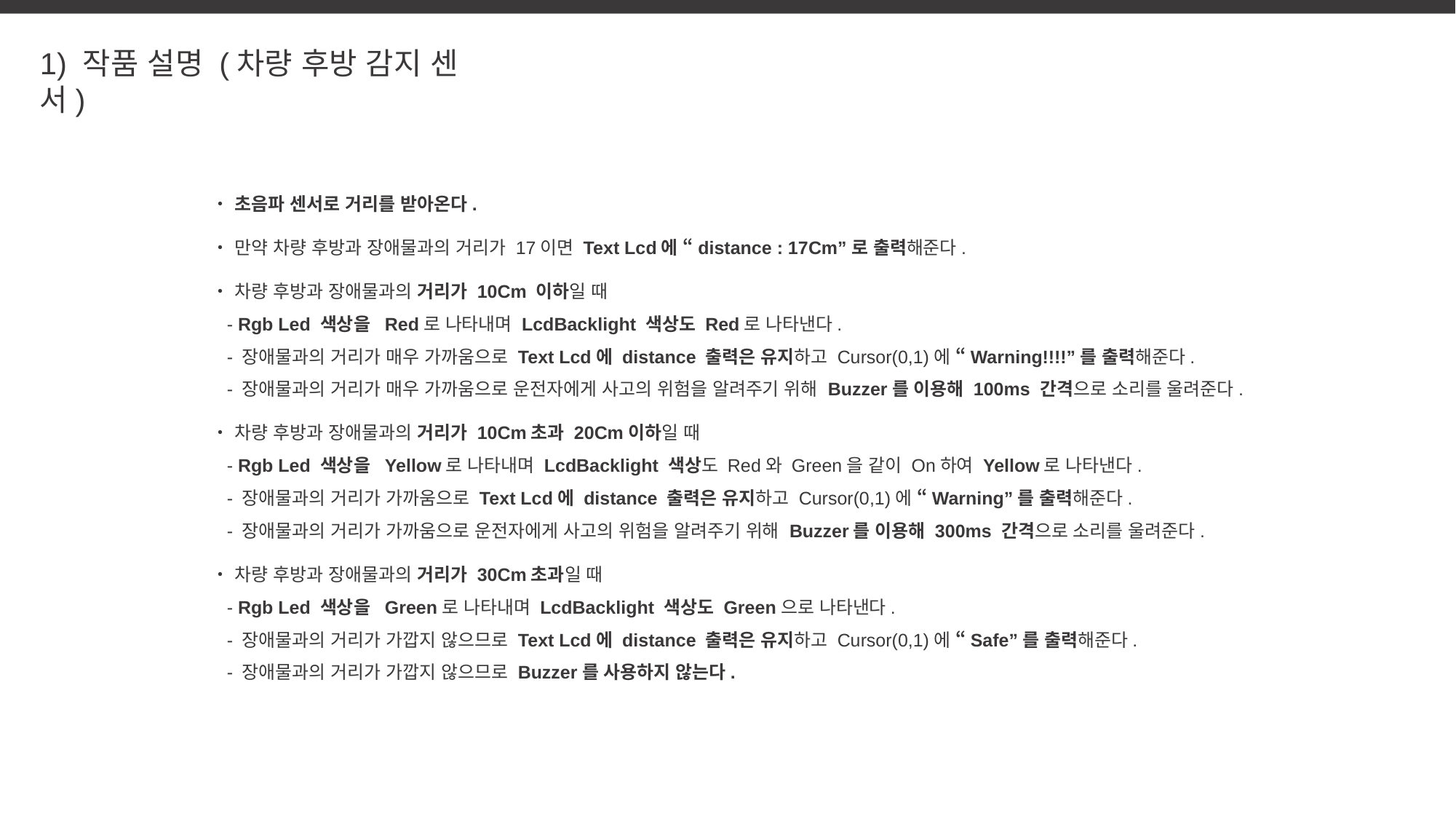

1) 작품 설명 (차량 후방 감지 센서)
・ 초음파 센서로 거리를 받아온다.
・ 만약 차량 후방과 장애물과의 거리가 17이면 Text Lcd에 “distance : 17Cm”로 출력해준다.
・ 차량 후방과 장애물과의 거리가 10Cm 이하일 때
   - Rgb Led 색상을  Red로 나타내며 LcdBacklight 색상도 Red로 나타낸다.
   - 장애물과의 거리가 매우 가까움으로 Text Lcd에 distance 출력은 유지하고 Cursor(0,1)에 “Warning!!!!”를 출력해준다.
   - 장애물과의 거리가 매우 가까움으로 운전자에게 사고의 위험을 알려주기 위해 Buzzer를 이용해 100ms 간격으로 소리를 울려준다.
・ 차량 후방과 장애물과의 거리가 10Cm초과 20Cm이하일 때
   - Rgb Led 색상을  Yellow로 나타내며 LcdBacklight 색상도 Red와 Green을 같이 On하여 Yellow로 나타낸다.
   - 장애물과의 거리가 가까움으로 Text Lcd에 distance 출력은 유지하고 Cursor(0,1)에 “Warning”를 출력해준다.
   - 장애물과의 거리가 가까움으로 운전자에게 사고의 위험을 알려주기 위해 Buzzer를 이용해 300ms 간격으로 소리를 울려준다.
・ 차량 후방과 장애물과의 거리가 30Cm초과일 때
   - Rgb Led 색상을  Green로 나타내며 LcdBacklight 색상도 Green으로 나타낸다.
   - 장애물과의 거리가 가깝지 않으므로 Text Lcd에 distance 출력은 유지하고 Cursor(0,1)에 “Safe”를 출력해준다.
   - 장애물과의 거리가 가깝지 않으므로 Buzzer를 사용하지 않는다.